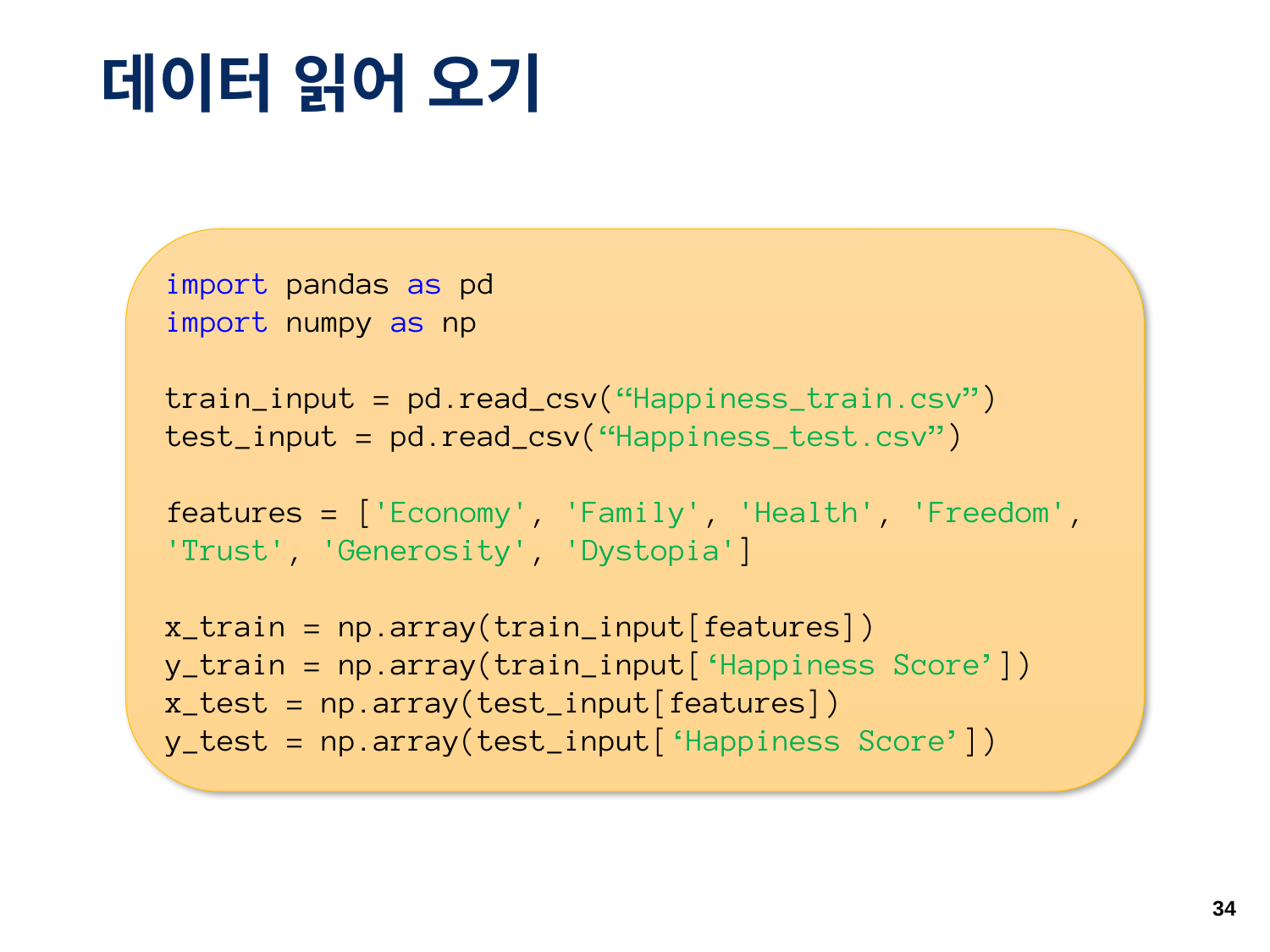

# 데이터 읽어 오기
import pandas as pd
import numpy as np

train_input = pd.read_csv(“Happiness_train.csv”)
test_input = pd.read_csv(“Happiness_test.csv”)

features = ['Economy', 'Family', 'Health', 'Freedom', 'Trust', 'Generosity', 'Dystopia']

x_train = np.array(train_input[features])
y_train = np.array(train_input[‘Happiness Score’])
x_test = np.array(test_input[features])
y_test = np.array(test_input[‘Happiness Score’])
34